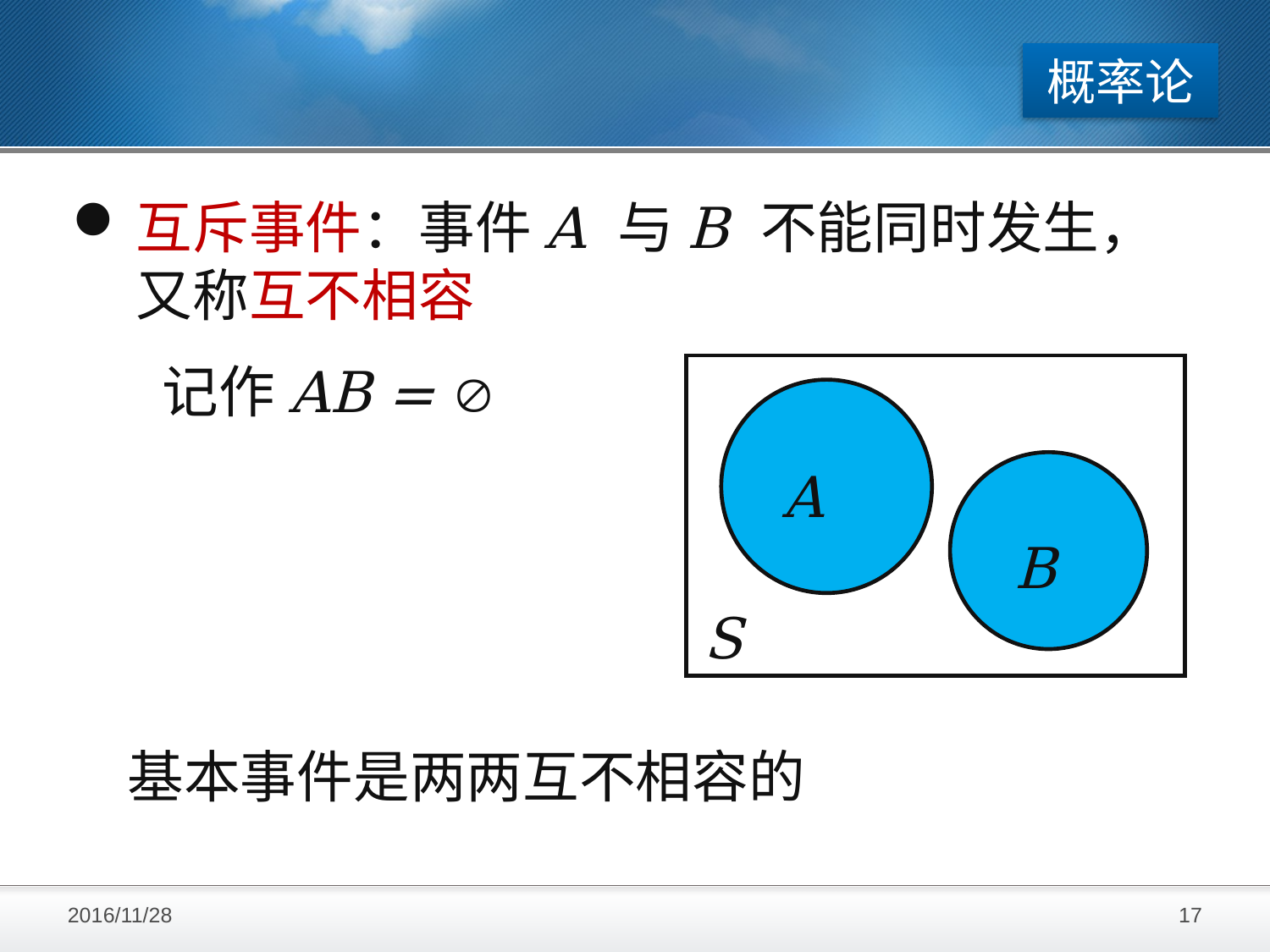

概率论
互斥事件：事件A 与B 不能同时发生，又称互不相容
      记作AB = ∅

A
B
S
基本事件是两两互不相容的
2016/11/28
17